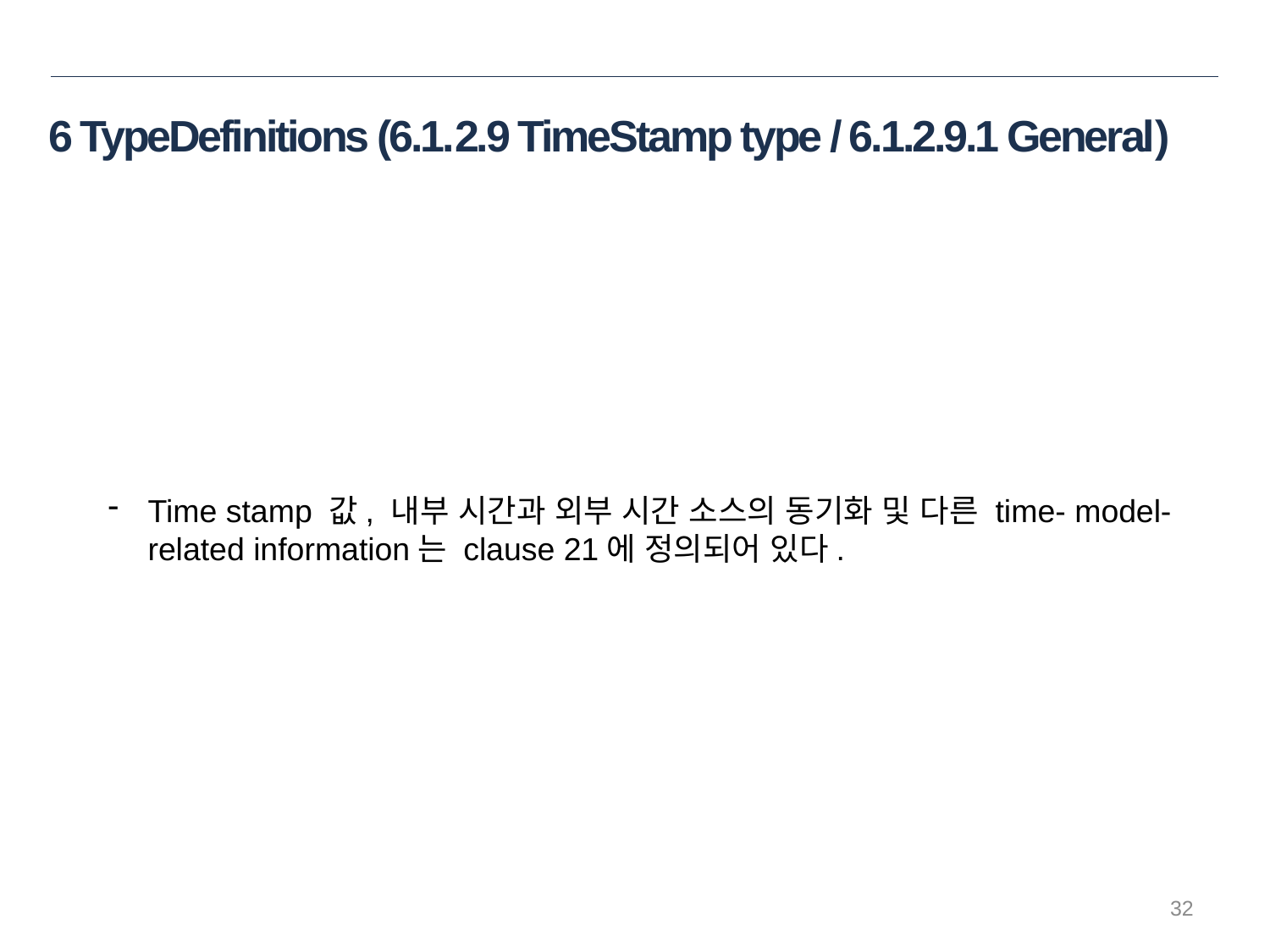

6 TypeDefinitions (6.1.2.9 TimeStamp type / 6.1.2.9.1 General)
Time stamp 값, 내부 시간과 외부 시간 소스의 동기화 및 다른 time- model- related information는 clause 21에 정의되어 있다.
32